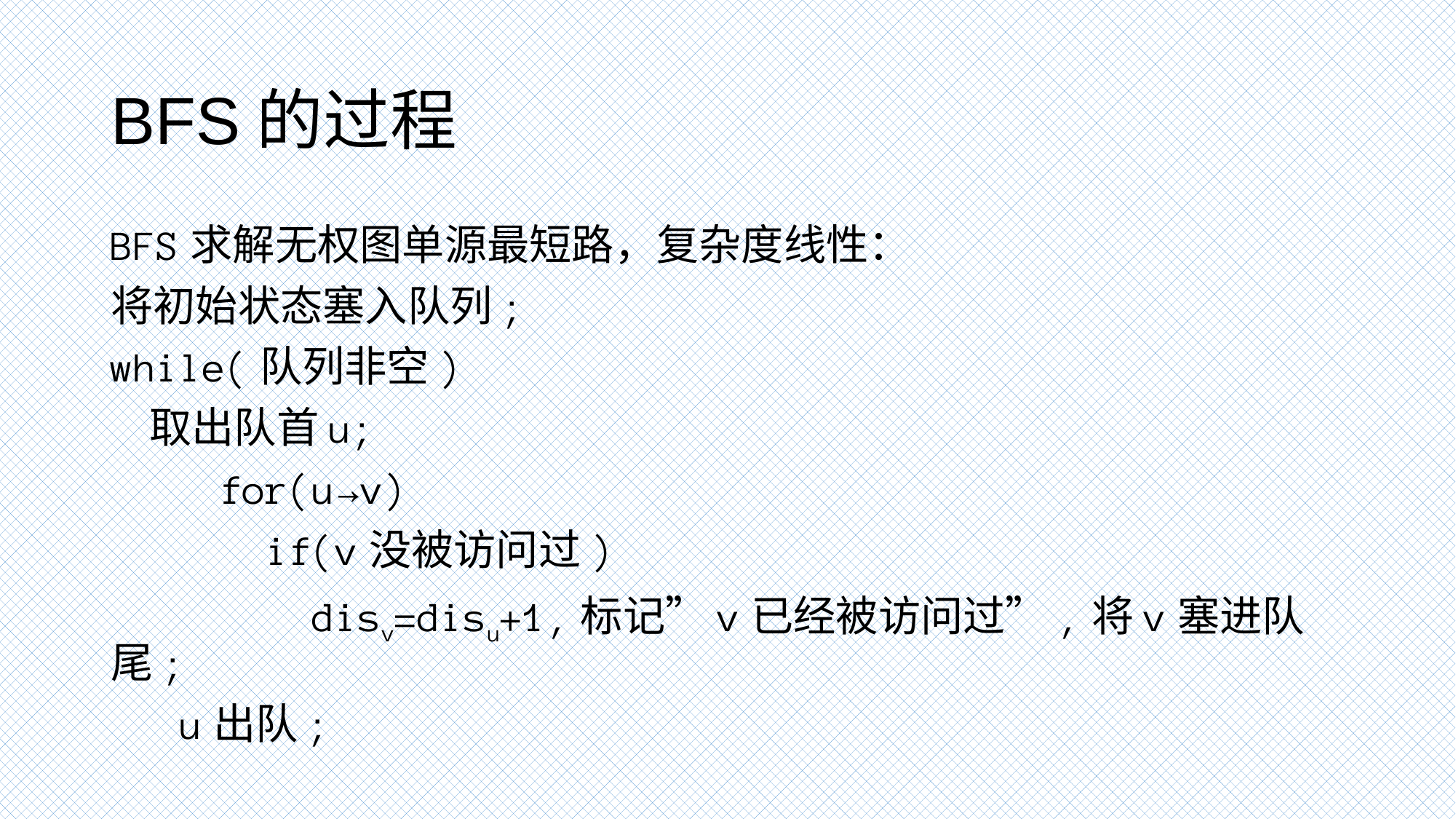

# BFS的过程
BFS求解无权图单源最短路，复杂度线性：
将初始状态塞入队列;
while(队列非空)
   取出队首u;
	for(u→v)
	  if(v没被访问过)
	    disv=disu+1,标记”v已经被访问过”,将v塞进队尾;
   u出队;